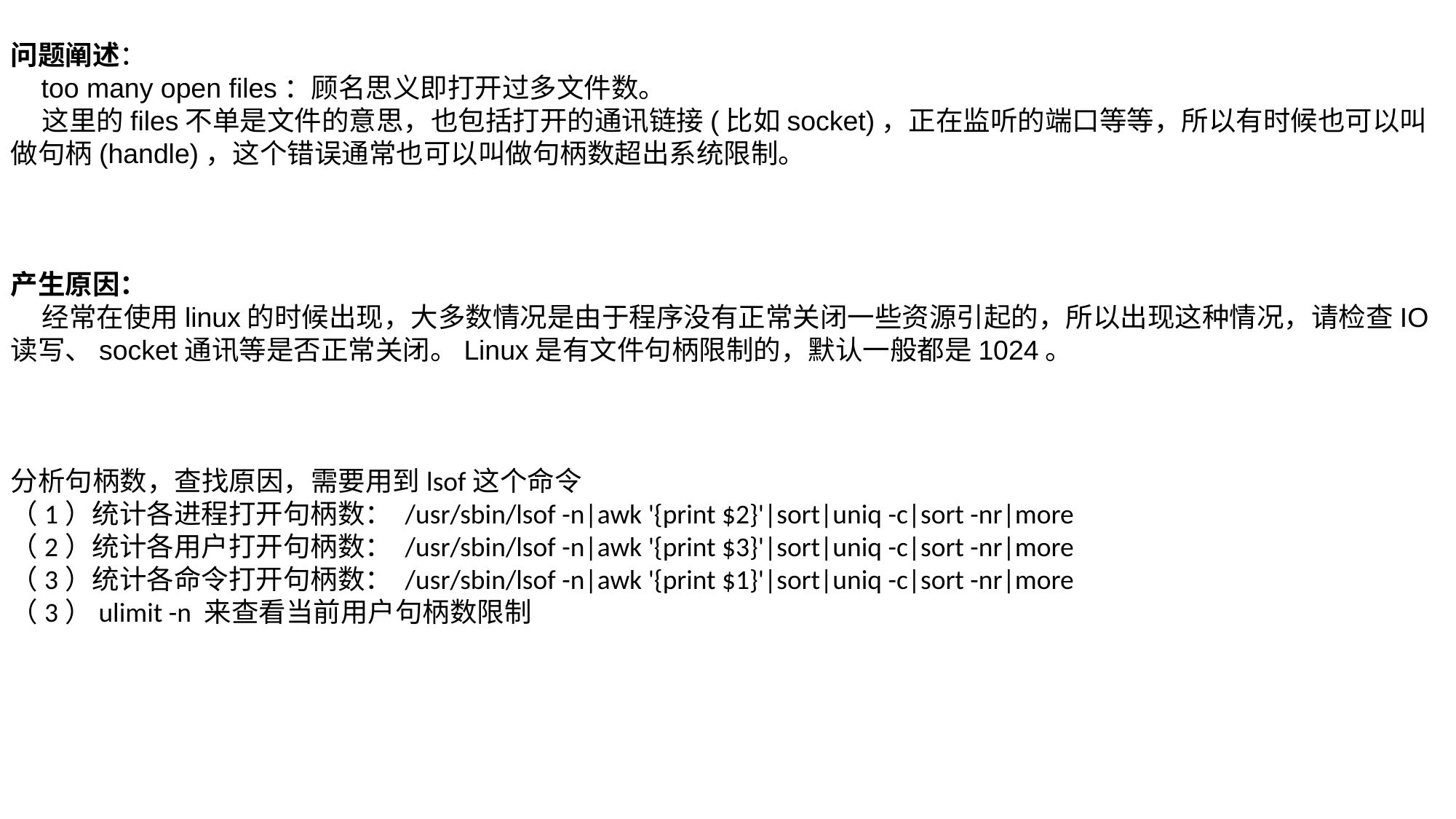

问题阐述：
    too many open files：顾名思义即打开过多文件数。
    这里的files不单是文件的意思，也包括打开的通讯链接(比如socket)，正在监听的端口等等，所以有时候也可以叫做句柄(handle)，这个错误通常也可以叫做句柄数超出系统限制。

产生原因：
    经常在使用linux的时候出现，大多数情况是由于程序没有正常关闭一些资源引起的，所以出现这种情况，请检查IO读写、socket通讯等是否正常关闭。Linux是有文件句柄限制的，默认一般都是1024。

分析句柄数，查找原因，需要用到lsof这个命令
（1）统计各进程打开句柄数： /usr/sbin/lsof -n|awk '{print $2}'|sort|uniq -c|sort -nr|more
（2）统计各用户打开句柄数： /usr/sbin/lsof -n|awk '{print $3}'|sort|uniq -c|sort -nr|more
（3）统计各命令打开句柄数： /usr/sbin/lsof -n|awk '{print $1}'|sort|uniq -c|sort -nr|more
（3）ulimit -n 来查看当前用户句柄数限制